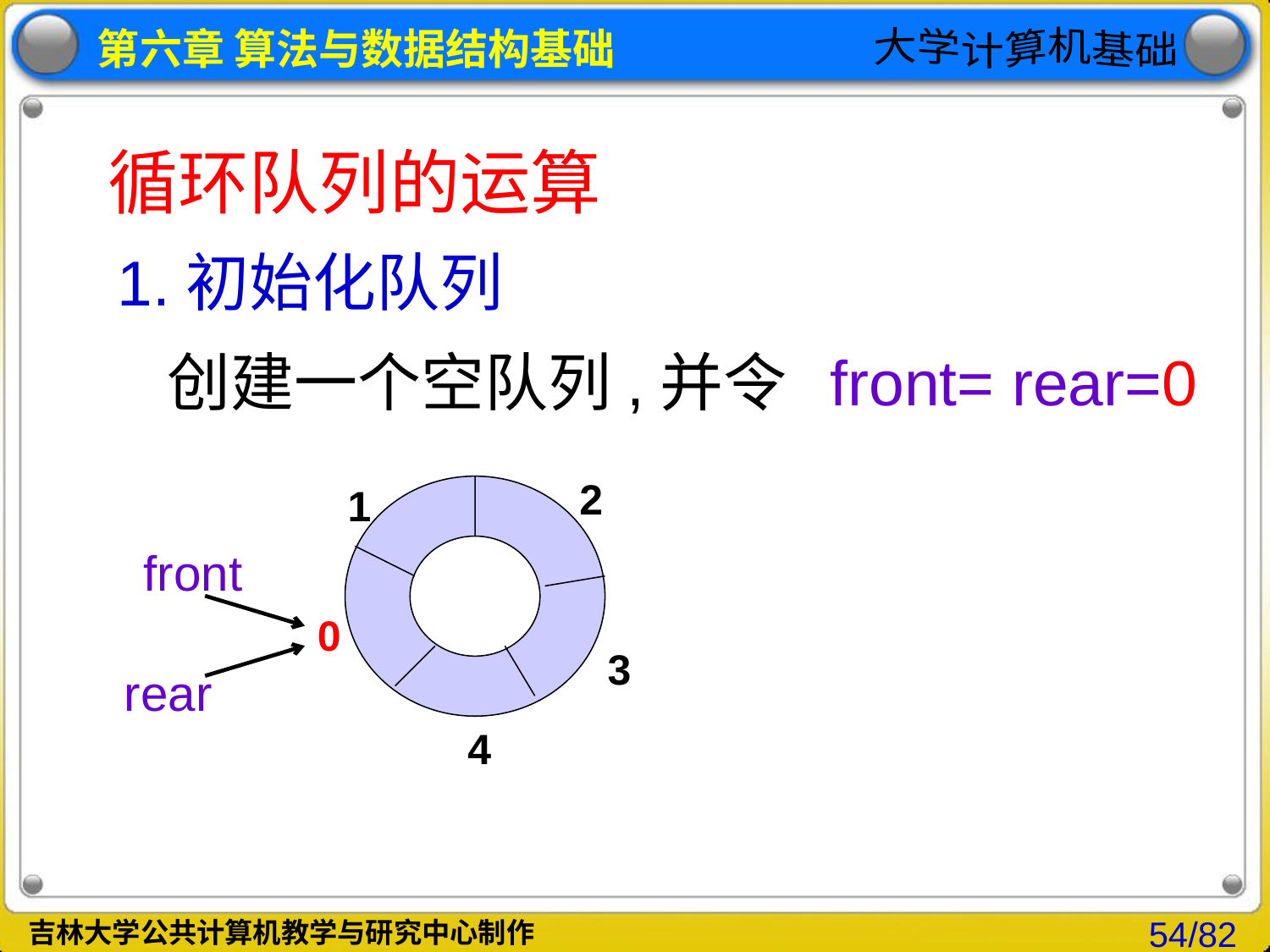

# 循环队列的运算
1.初始化队列
创建一个空队列,并令  front= rear=0
 2
1

front

0
3

rear
4
54/82